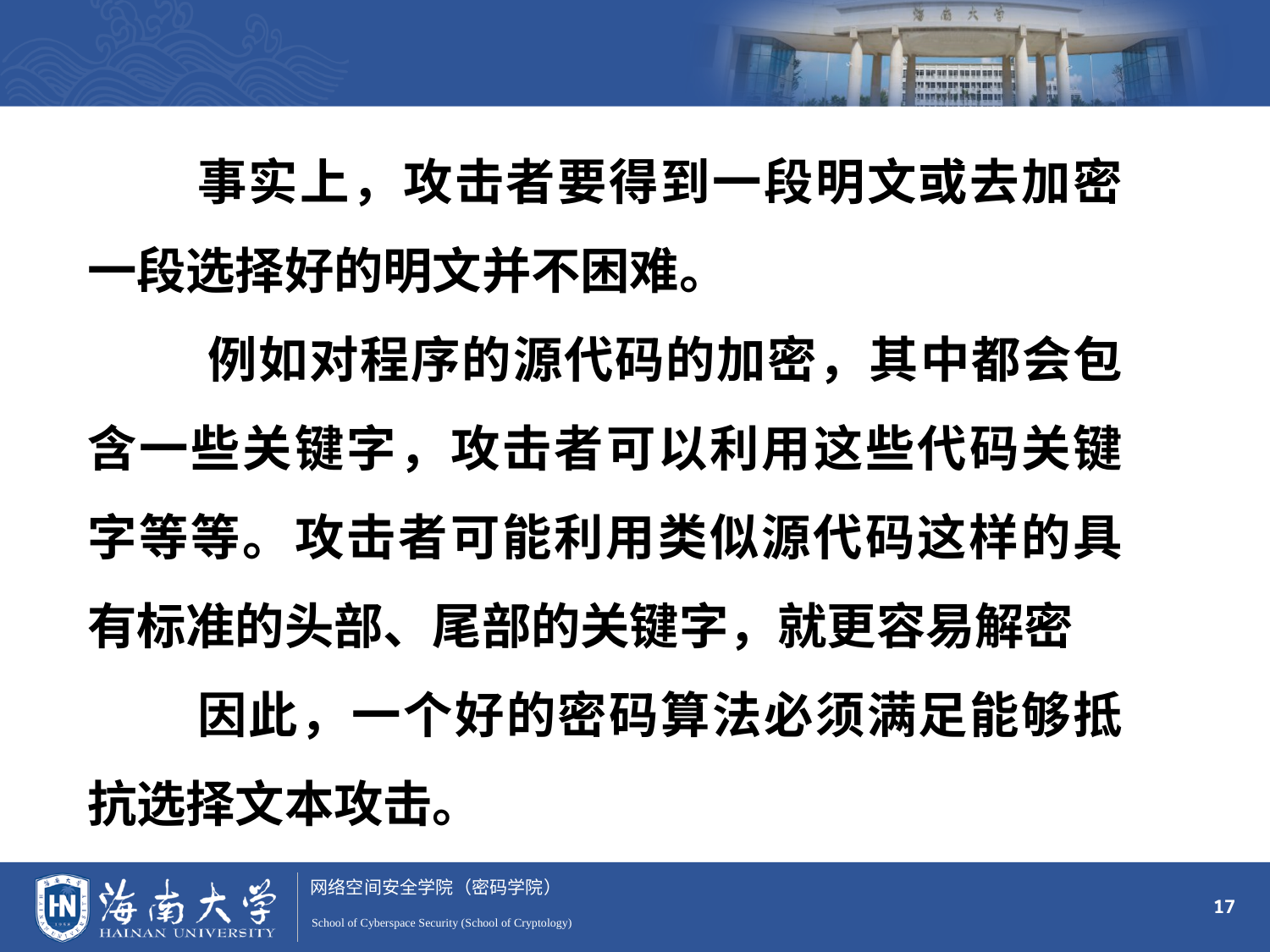

事实上，攻击者要得到一段明文或去加密一段选择好的明文并不困难。
     例如对程序的源代码的加密，其中都会包含一些关键字，攻击者可以利用这些代码关键字等等。攻击者可能利用类似源代码这样的具有标准的头部、尾部的关键字，就更容易解密
    因此，一个好的密码算法必须满足能够抵抗选择文本攻击。
17